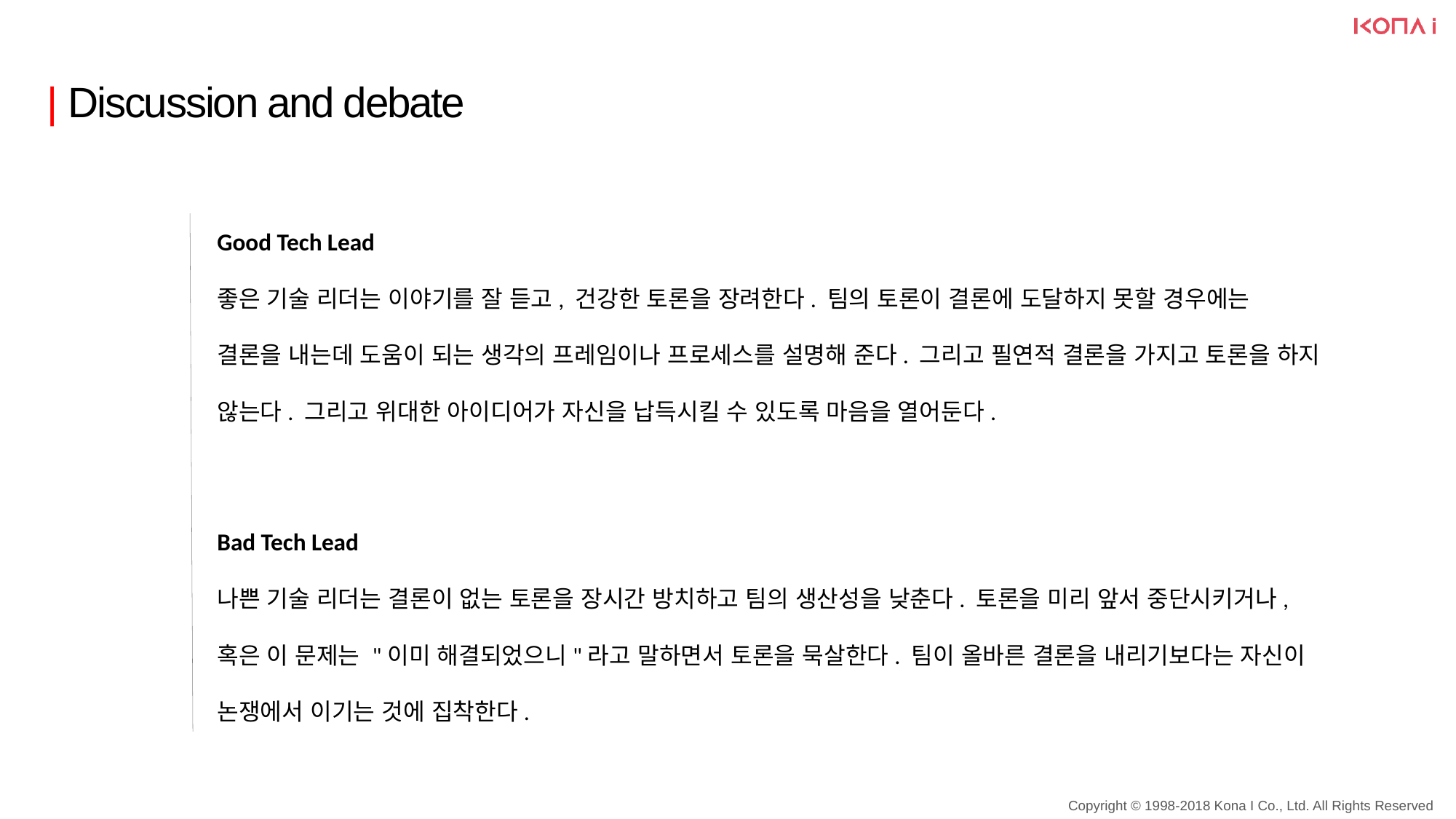

| Discussion and debate
Good Tech Lead
좋은 기술 리더는 이야기를 잘 듣고, 건강한 토론을 장려한다. 팀의 토론이 결론에 도달하지 못할 경우에는
결론을 내는데 도움이 되는 생각의 프레임이나 프로세스를 설명해 준다. 그리고 필연적 결론을 가지고 토론을 하지 않는다. 그리고 위대한 아이디어가 자신을 납득시킬 수 있도록 마음을 열어둔다.

Bad Tech Lead
나쁜 기술 리더는 결론이 없는 토론을 장시간 방치하고 팀의 생산성을 낮춘다. 토론을 미리 앞서 중단시키거나, 혹은 이 문제는 "이미 해결되었으니"라고 말하면서 토론을 묵살한다. 팀이 올바른 결론을 내리기보다는 자신이 논쟁에서 이기는 것에 집착한다.